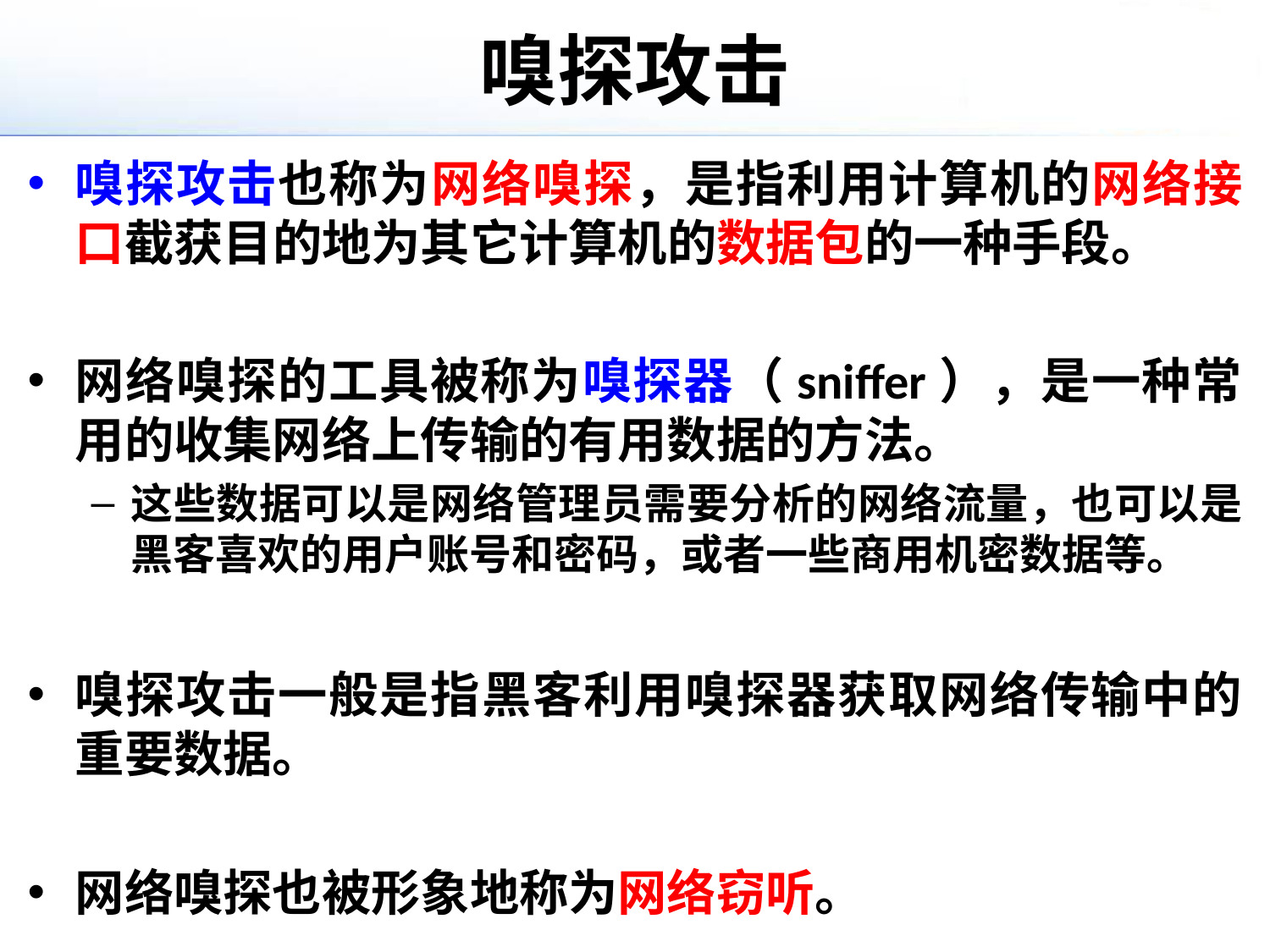

# 嗅探攻击
嗅探攻击也称为网络嗅探，是指利用计算机的网络接口截获目的地为其它计算机的数据包的一种手段。

网络嗅探的工具被称为嗅探器（sniffer），是一种常用的收集网络上传输的有用数据的方法。
这些数据可以是网络管理员需要分析的网络流量，也可以是黑客喜欢的用户账号和密码，或者一些商用机密数据等。

嗅探攻击一般是指黑客利用嗅探器获取网络传输中的重要数据。

网络嗅探也被形象地称为网络窃听。